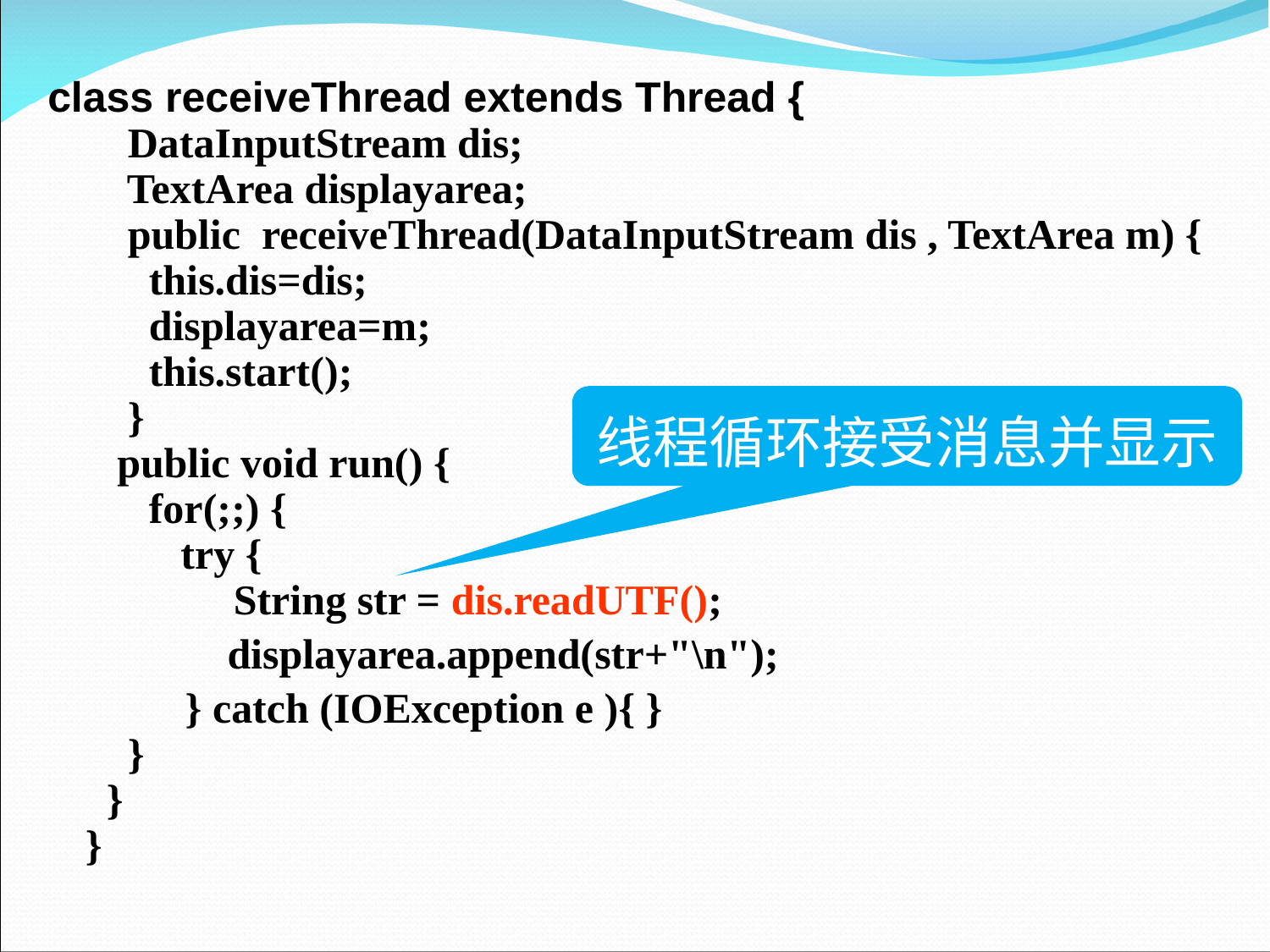

class receiveThread extends Thread { 
    DataInputStream dis;
    TextArea displayarea;
    public  receiveThread(DataInputStream dis , TextArea m) {
      this.dis=dis;
      displayarea=m;
      this.start();
    }
   public void run() {
      for(;;) {
         try {
              String str = dis.readUTF();
                 displayarea.append(str+"\n");
             } catch (IOException e ){ }
    }
  }
}
线程循环接受消息并显示